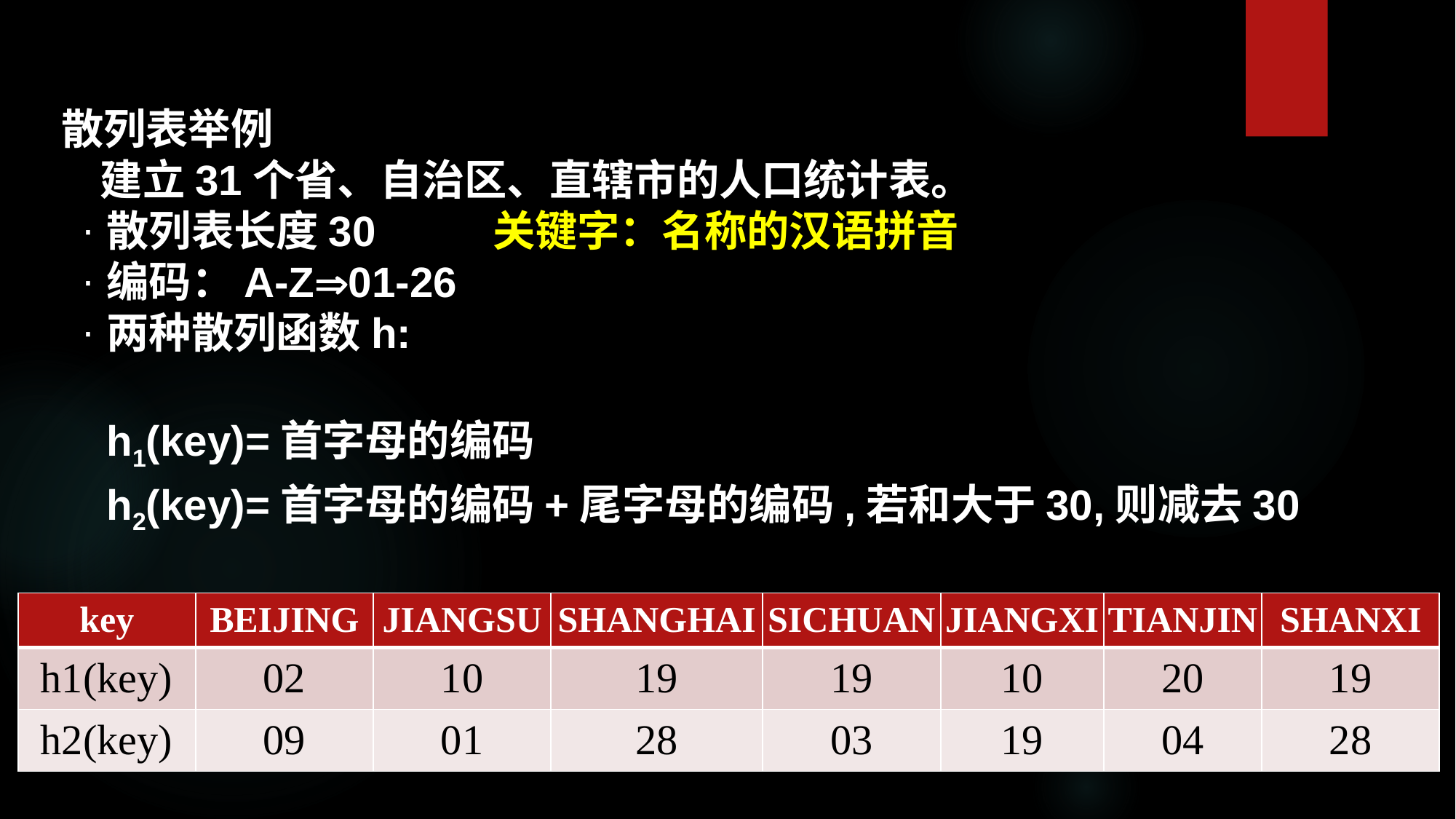

散列表举例
   建立31个省、自治区、直辖市的人口统计表。
散列表长度30         关键字：名称的汉语拼音
编码：A-Z⇒01-26
两种散列函数h:

h1(key)=首字母的编码
h2(key)=首字母的编码+尾字母的编码,若和大于30,则减去30

| key | BEIJING | JIANGSU | SHANGHAI | SICHUAN | JIANGXI | TIANJIN | SHANXI |
| --- | --- | --- | --- | --- | --- | --- | --- |
| h1(key) | 02 | 10 | 19 | 19 | 10 | 20 | 19 |
| h2(key) | 09 | 01 | 28 | 03 | 19 | 04 | 28 |